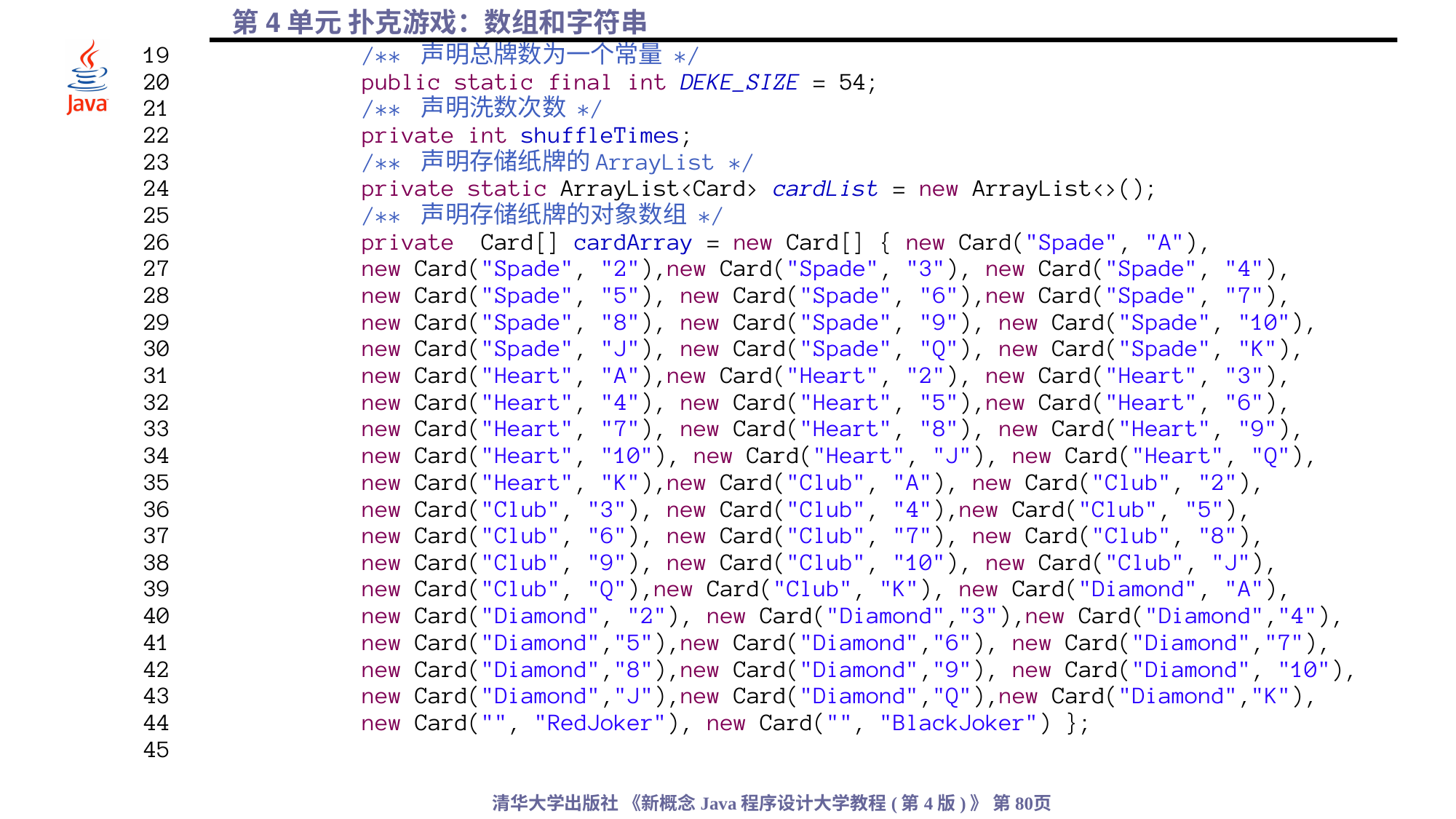

19		/** 声明总牌数为一个常量 */
20		public static final int DEKE_SIZE = 54;
21		/** 声明洗数次数 */
22		private int shuffleTimes;
23		/** 声明存储纸牌的ArrayList */
24		private static ArrayList<Card> cardList = new ArrayList<>();
25		/** 声明存储纸牌的对象数组 */
26		private  Card[] cardArray = new Card[] { new Card("Spade", "A"),
27		new Card("Spade", "2"),new Card("Spade", "3"), new Card("Spade", "4"),
28		new Card("Spade", "5"), new Card("Spade", "6"),new Card("Spade", "7"),
29		new Card("Spade", "8"), new Card("Spade", "9"), new Card("Spade", "10"),
30		new Card("Spade", "J"), new Card("Spade", "Q"), new Card("Spade", "K"),
31		new Card("Heart", "A"),new Card("Heart", "2"), new Card("Heart", "3"),
32		new Card("Heart", "4"), new Card("Heart", "5"),new Card("Heart", "6"),
33		new Card("Heart", "7"), new Card("Heart", "8"), new Card("Heart", "9"),
34		new Card("Heart", "10"), new Card("Heart", "J"), new Card("Heart", "Q"),
35		new Card("Heart", "K"),new Card("Club", "A"), new Card("Club", "2"),
36		new Card("Club", "3"), new Card("Club", "4"),new Card("Club", "5"),
37		new Card("Club", "6"), new Card("Club", "7"), new Card("Club", "8"),
38		new Card("Club", "9"), new Card("Club", "10"), new Card("Club", "J"),
39		new Card("Club", "Q"),new Card("Club", "K"), new Card("Diamond", "A"),
40		new Card("Diamond", "2"), new Card("Diamond","3"),new Card("Diamond","4"),
41		new Card("Diamond","5"),new Card("Diamond","6"), new Card("Diamond","7"),
42		new Card("Diamond","8"),new Card("Diamond","9"), new Card("Diamond", "10"),
43		new Card("Diamond","J"),new Card("Diamond","Q"),new Card("Diamond","K"),
44		new Card("", "RedJoker"), new Card("", "BlackJoker") };
45